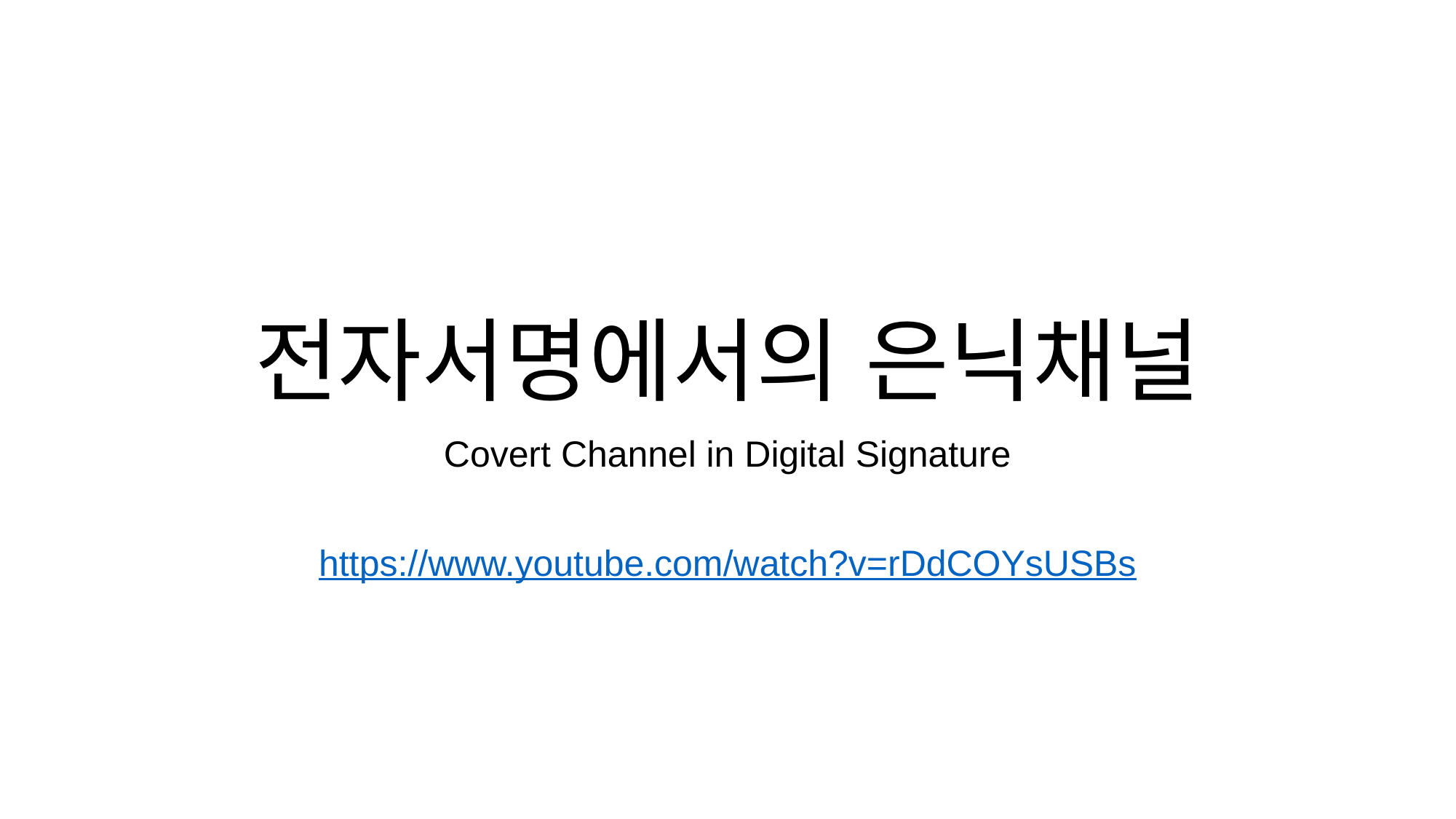

# 전자서명에서의 은닉채널
Covert Channel in Digital Signature

https://www.youtube.com/watch?v=rDdCOYsUSBs